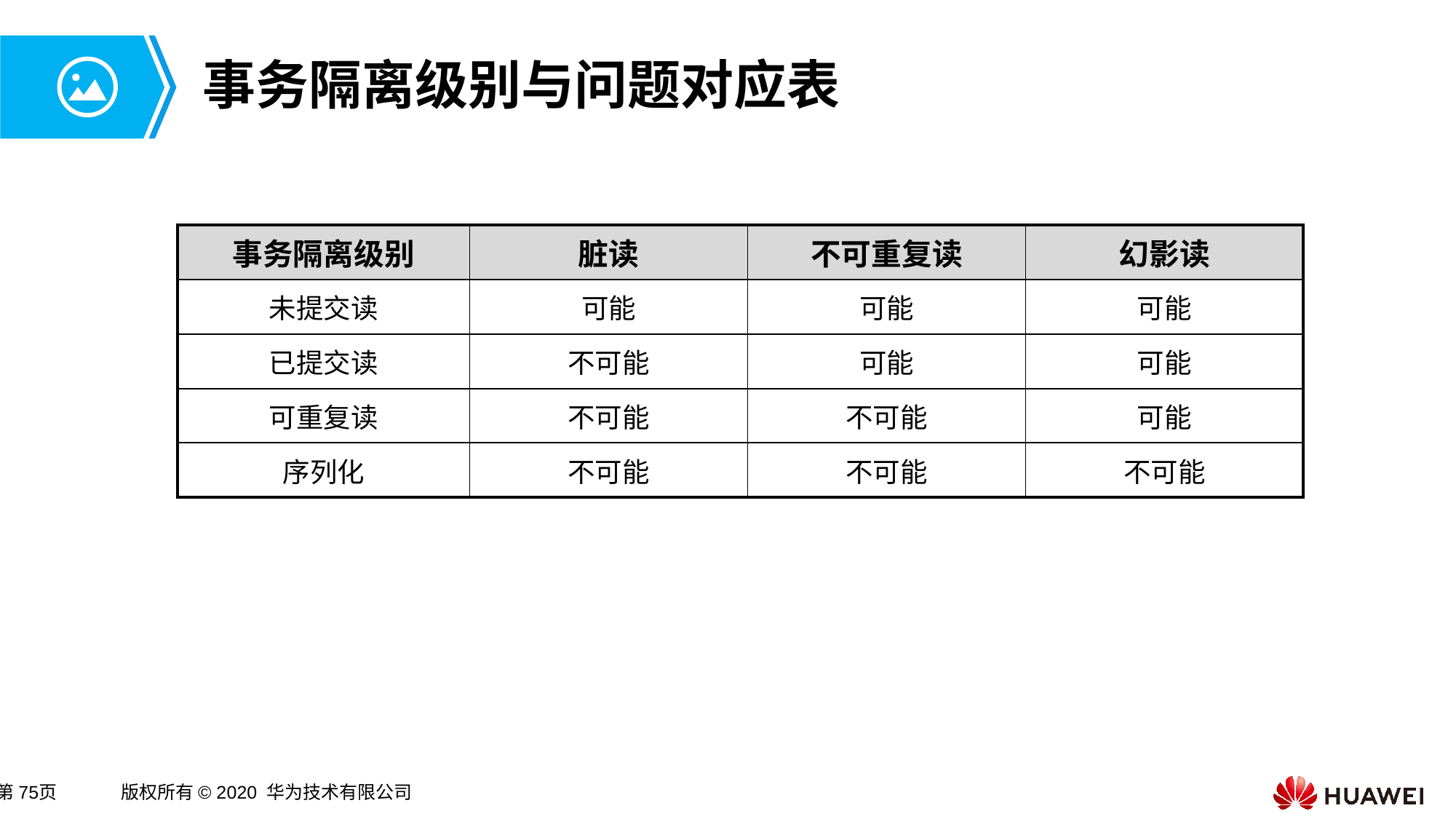

# 事务隔离级别与问题对应表
| 事务隔离级别 | 脏读 | 不可重复读 | 幻影读 |
| --- | --- | --- | --- |
| 未提交读 | 可能 | 可能 | 可能 |
| 已提交读 | 不可能 | 可能 | 可能 |
| 可重复读 | 不可能 | 不可能 | 可能 |
| 序列化 | 不可能 | 不可能 | 不可能 |